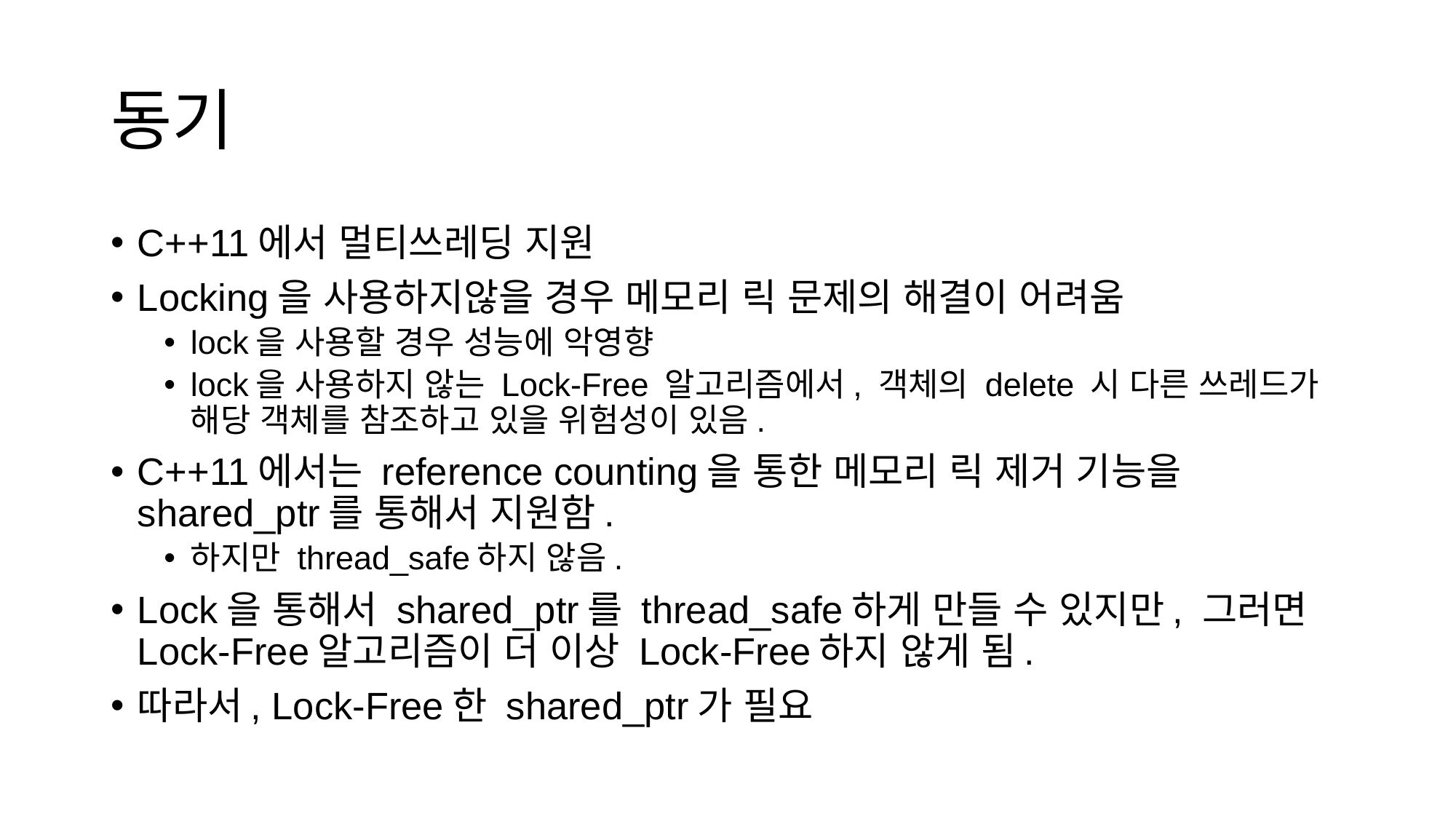

# 동기
C++11에서 멀티쓰레딩 지원
Locking을 사용하지않을 경우 메모리 릭 문제의 해결이 어려움
lock을 사용할 경우 성능에 악영향
lock을 사용하지 않는 Lock-Free 알고리즘에서, 객체의 delete 시 다른 쓰레드가 해당 객체를 참조하고 있을 위험성이 있음.
C++11에서는 reference counting을 통한 메모리 릭 제거 기능을 shared_ptr를 통해서 지원함.
하지만 thread_safe하지 않음.
Lock을 통해서 shared_ptr를 thread_safe하게 만들 수 있지만, 그러면 Lock-Free알고리즘이 더 이상 Lock-Free하지 않게 됨.
따라서, Lock-Free한 shared_ptr가 필요